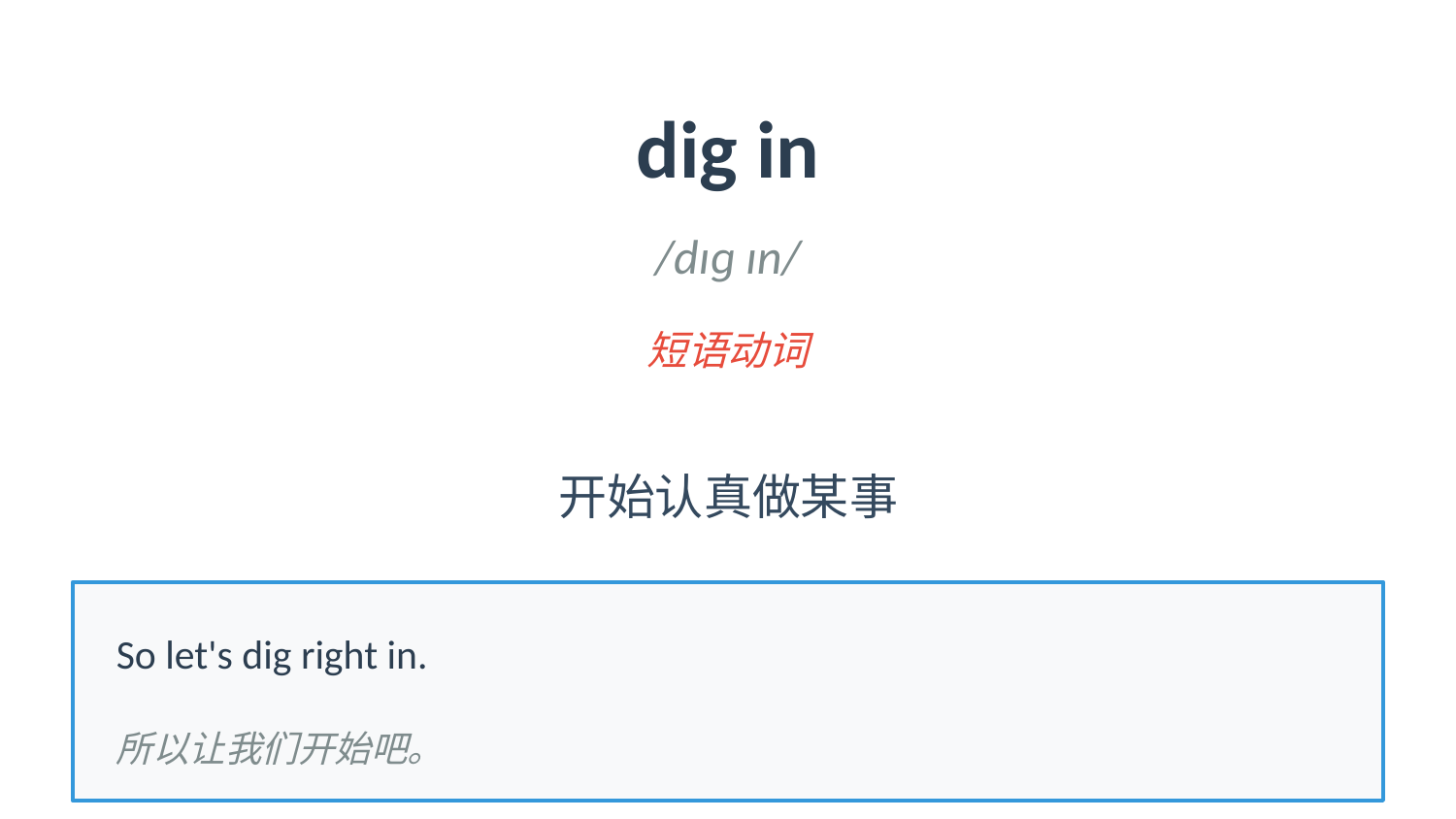

dig in
/dɪɡ ɪn/
短语动词
开始认真做某事

So let's dig right in.

所以让我们开始吧。